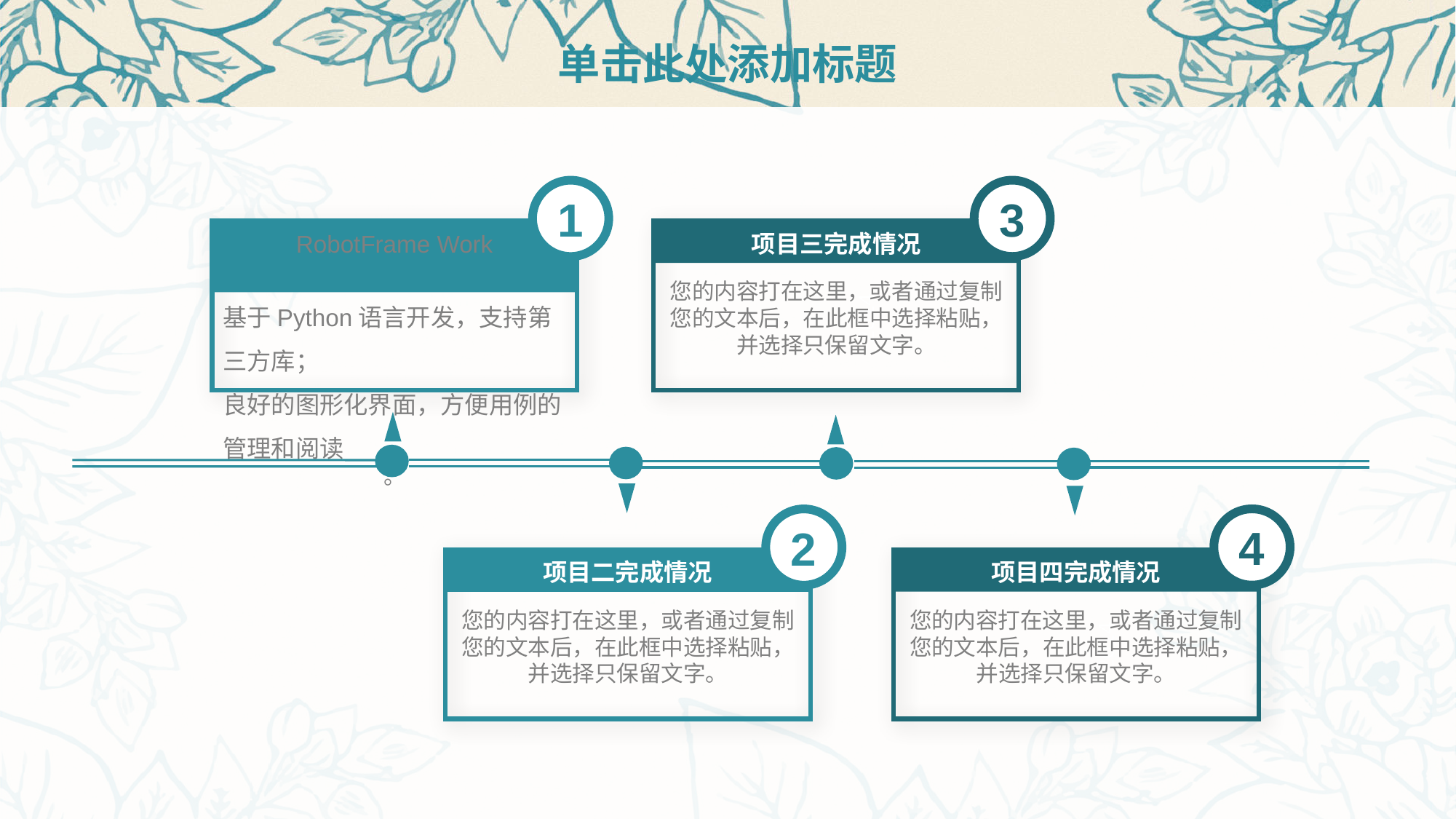

# 单击此处添加标题
3
1

项目三完成情况
RobotFrame Work

您的内容打在这里，或者通过复制您的文本后，在此框中选择粘贴，并选择只保留文字。
基于Python语言开发，支持第三方库；
良好的图形化界面，方便用例的管理和阅读
。
2014

4
2

项目四完成情况
项目二完成情况
您的内容打在这里，或者通过复制您的文本后，在此框中选择粘贴，并选择只保留文字。
您的内容打在这里，或者通过复制您的文本后，在此框中选择粘贴，并选择只保留文字。
2014